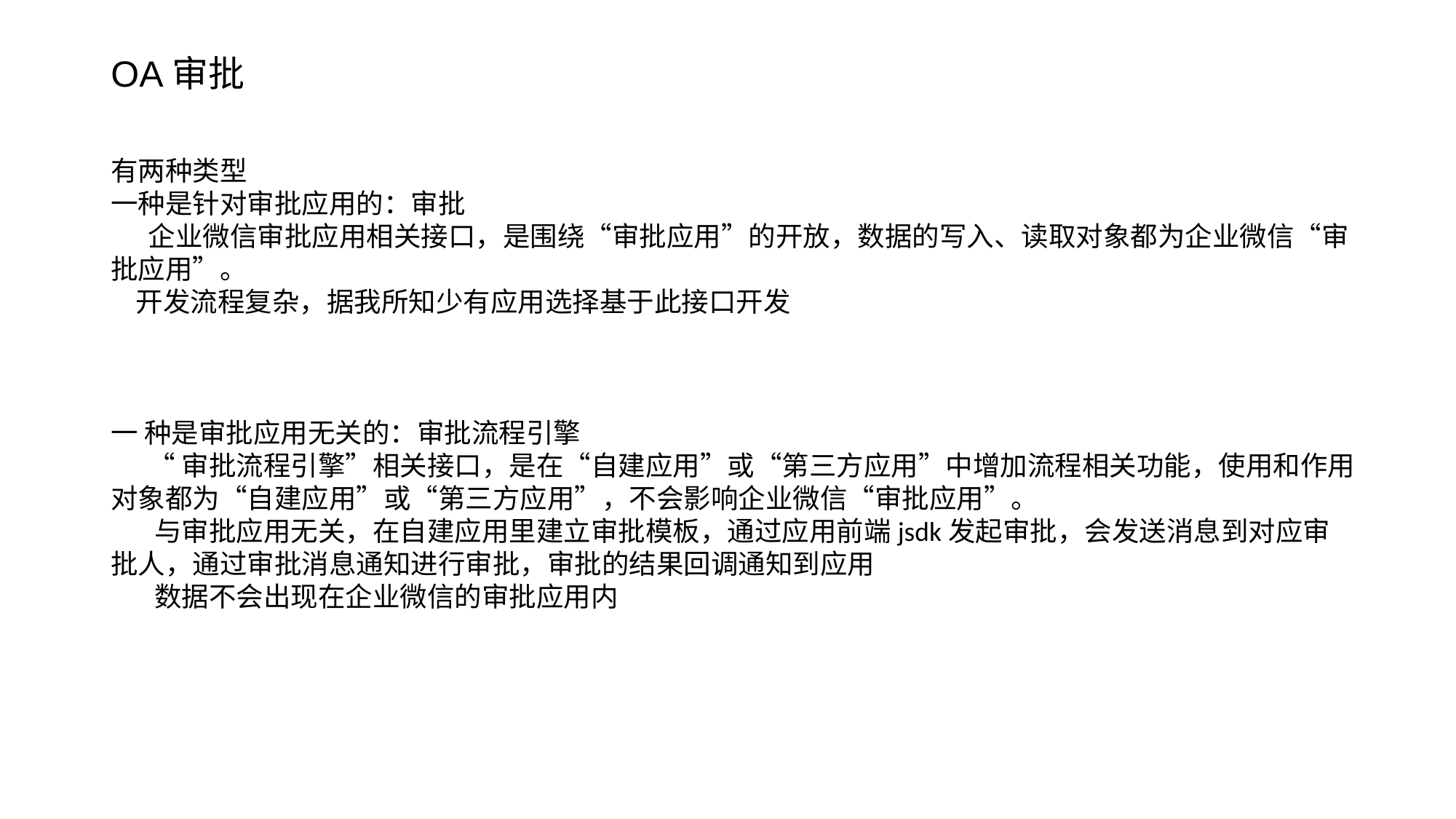

# OA审批
有两种类型
一种是针对审批应用的：审批
     企业微信审批应用相关接口，是围绕“审批应用”的开放，数据的写入、读取对象都为企业微信“审批应用”。
   开发流程复杂，据我所知少有应用选择基于此接口开发

一 种是审批应用无关的：审批流程引擎
      “审批流程引擎”相关接口，是在“自建应用”或“第三方应用”中增加流程相关功能，使用和作用对象都为“自建应用”或“第三方应用”，不会影响企业微信“审批应用”。
      与审批应用无关，在自建应用里建立审批模板，通过应用前端jsdk发起审批，会发送消息到对应审批人，通过审批消息通知进行审批，审批的结果回调通知到应用
      数据不会出现在企业微信的审批应用内